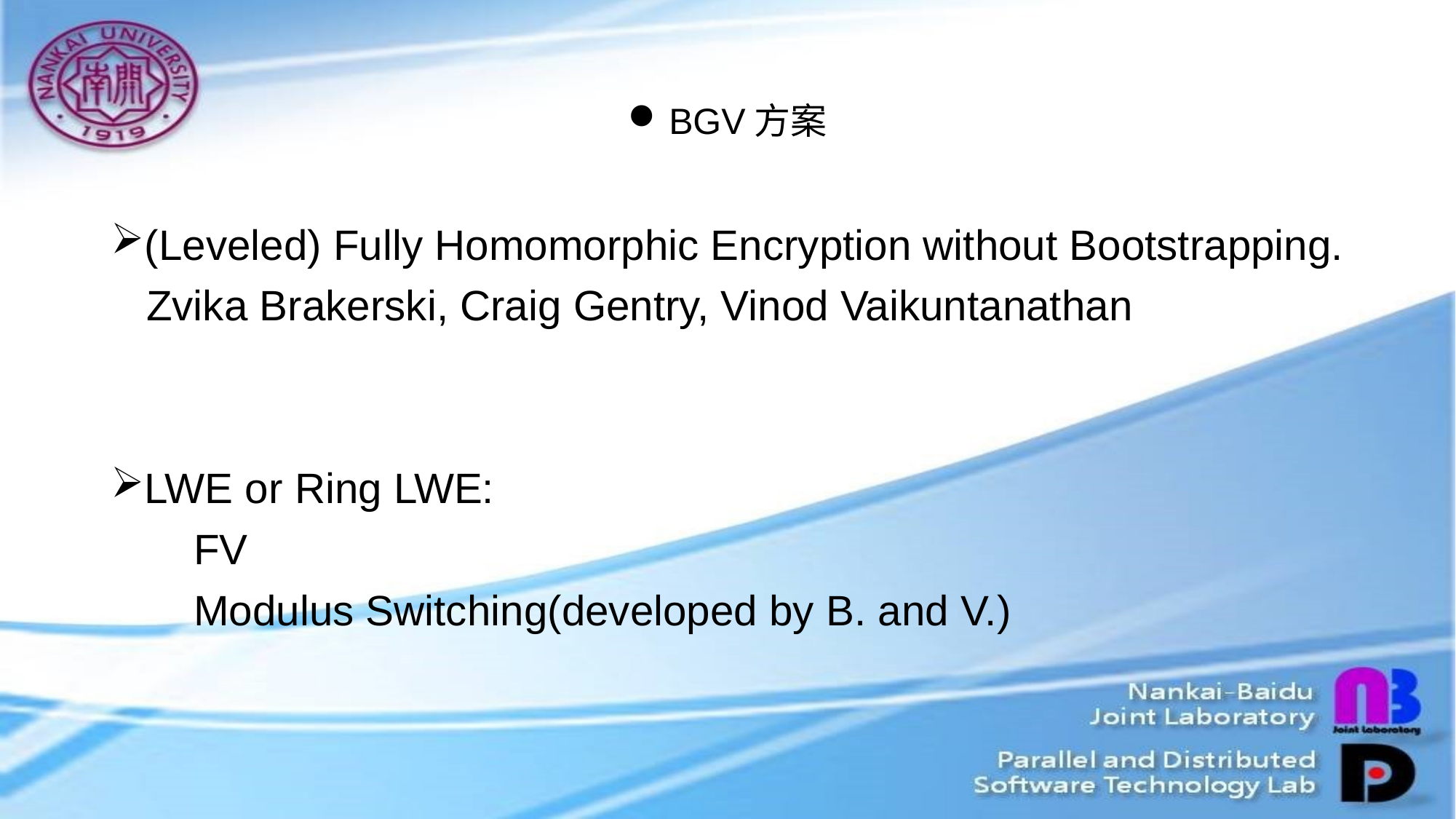

# BGV方案
(Leveled) Fully Homomorphic Encryption without Bootstrapping.
   Zvika Brakerski, Craig Gentry, Vinod Vaikuntanathan

LWE or Ring LWE:
       FV
       Modulus Switching(developed by B. and V.)